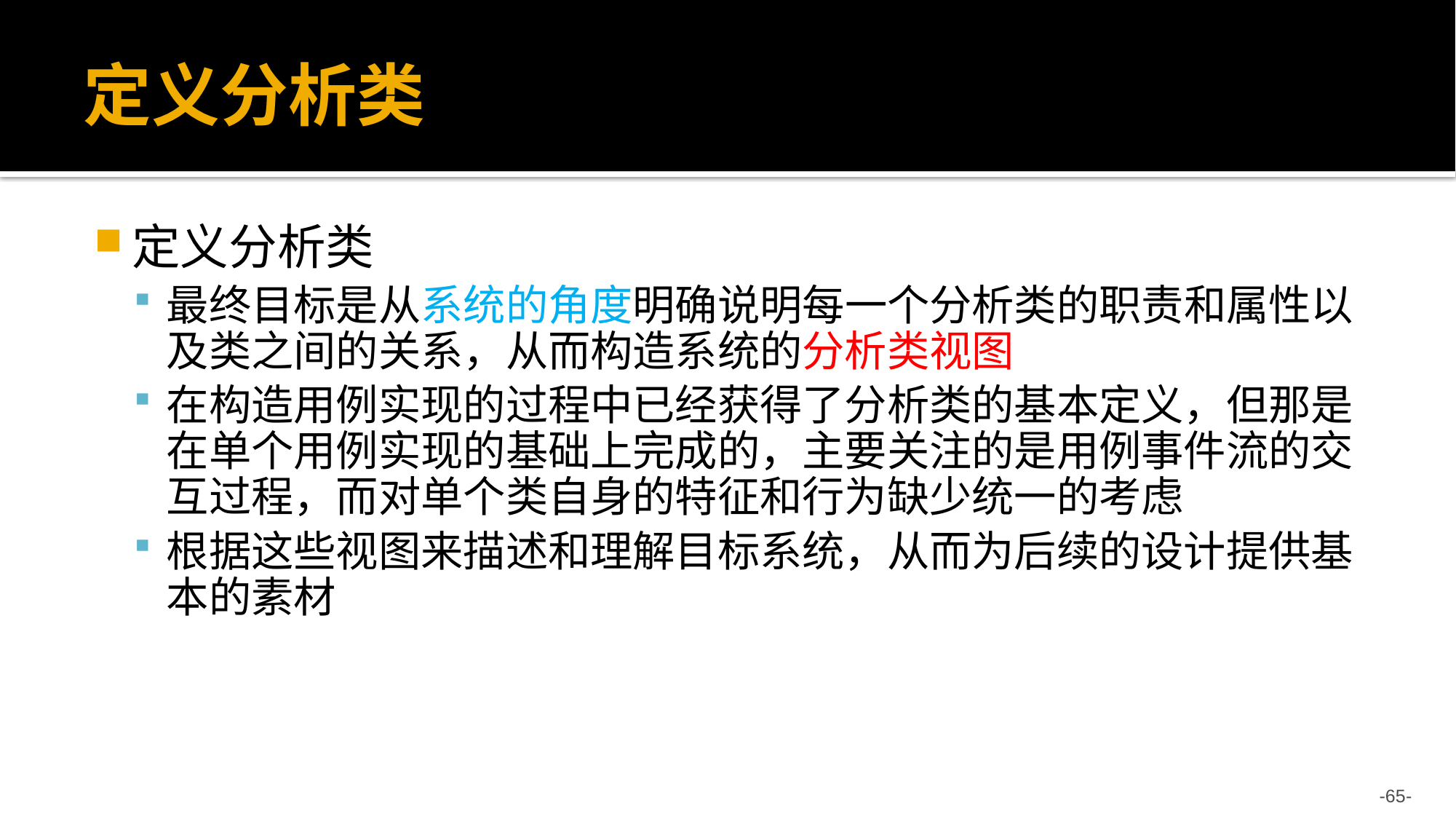

# 定义分析类
定义分析类
最终目标是从系统的角度明确说明每一个分析类的职责和属性以及类之间的关系，从而构造系统的分析类视图
在构造用例实现的过程中已经获得了分析类的基本定义，但那是在单个用例实现的基础上完成的，主要关注的是用例事件流的交互过程，而对单个类自身的特征和行为缺少统一的考虑
根据这些视图来描述和理解目标系统，从而为后续的设计提供基本的素材
-65-